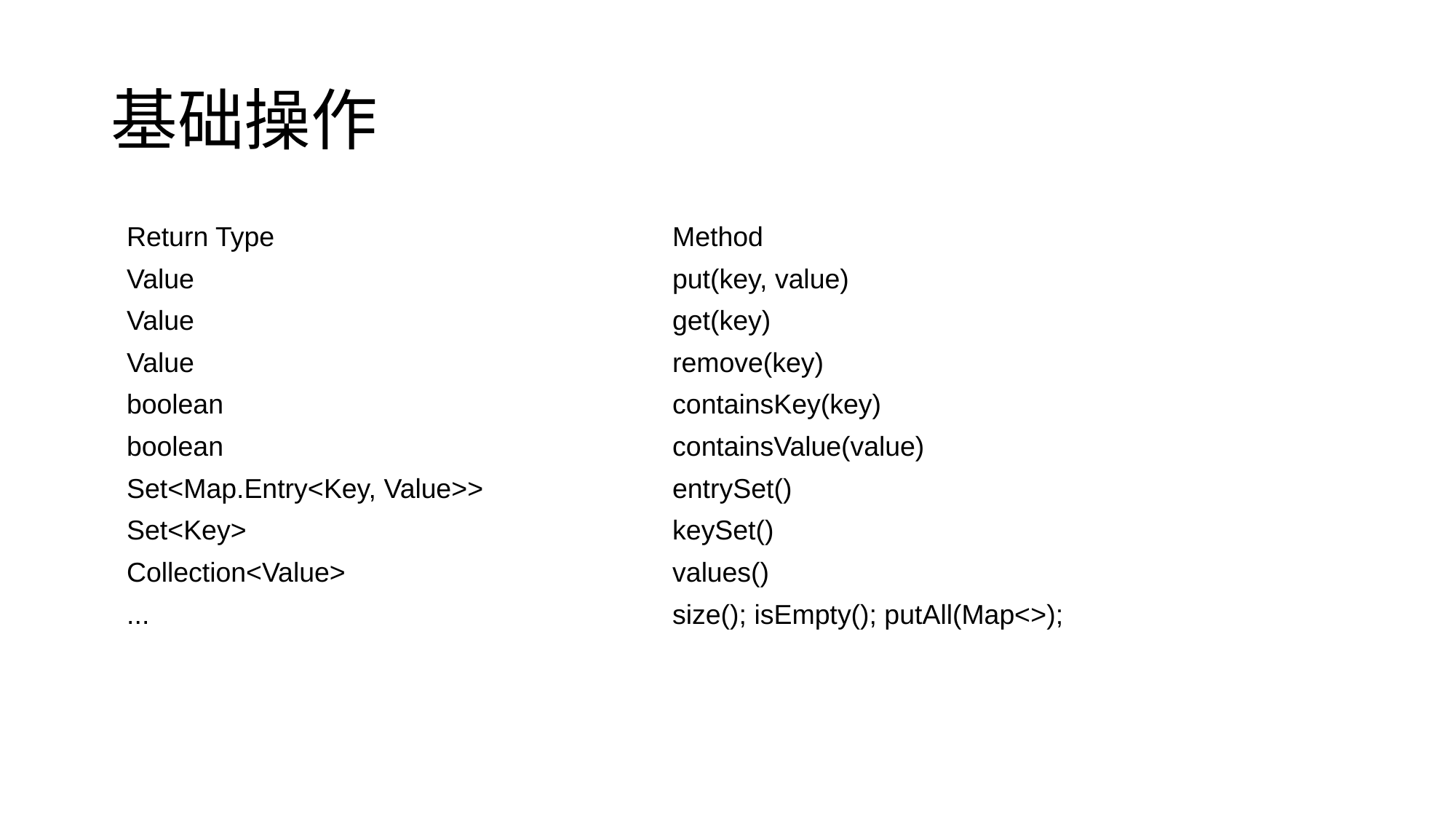

# 基础操作
| Return Type | Method |
| --- | --- |
| Value | put(key, value) |
| Value | get(key) |
| Value | remove(key) |
| boolean | containsKey(key) |
| boolean | containsValue(value) |
| Set<Map.Entry<Key, Value>> | entrySet() |
| Set<Key> | keySet() |
| Collection<Value> | values() |
| ... | size(); isEmpty(); putAll(Map<>); |
Copyright © 直通硅谷
http://www.zhitongguigu.com/